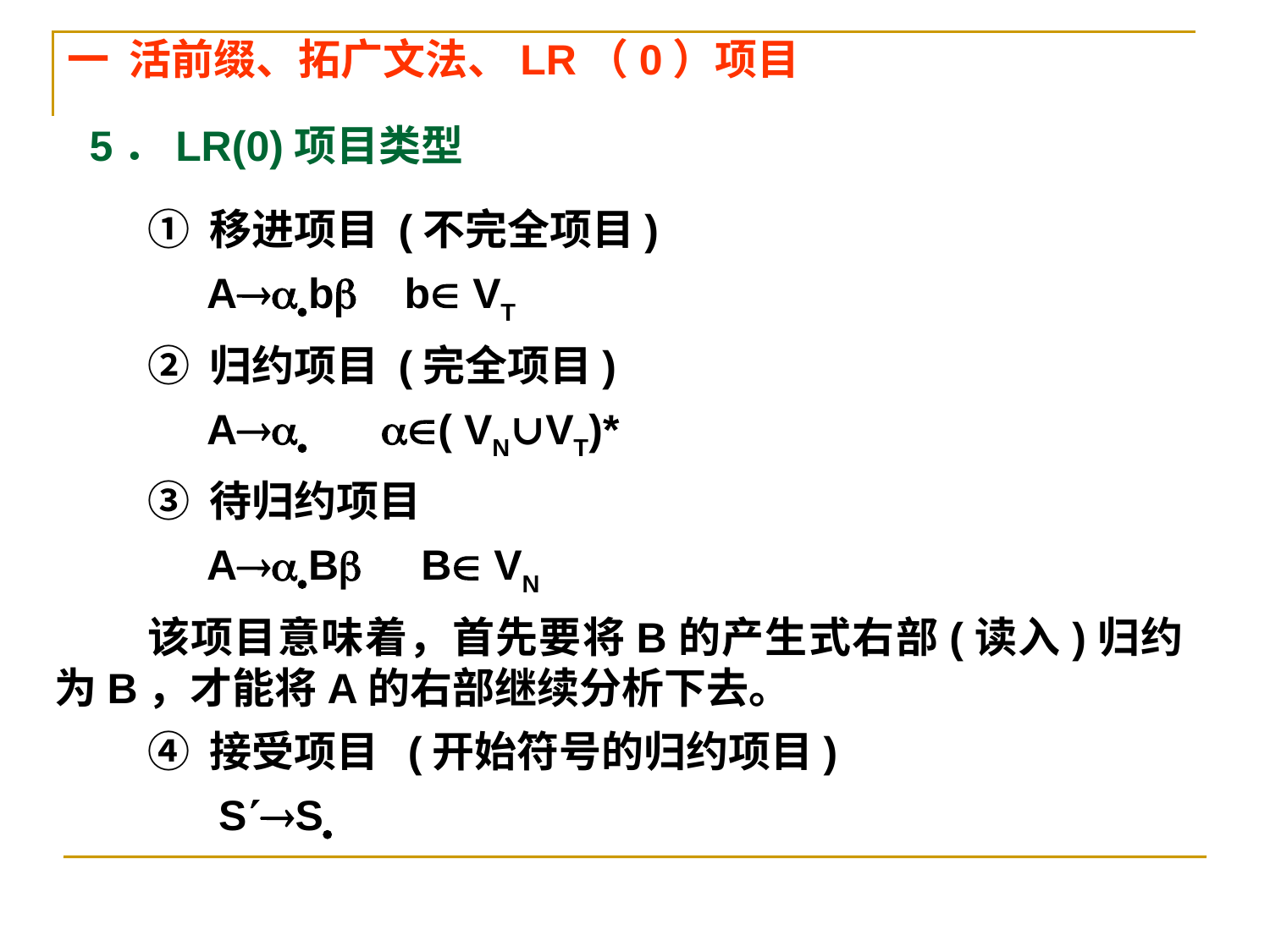

一  活前缀、拓广文法、LR（0）项目
 5．LR(0)项目类型
① 移进项目 (不完全项目)
     A→α•bβ    b∈ VT
② 归约项目 (完全项目)
     A→α•       α∈( VN∪VT)*
③ 待归约项目
     A→α•Bβ     B∈ VN
该项目意味着，首先要将B的产生式右部(读入)归约为B，才能将A的右部继续分析下去。
④ 接受项目  (开始符号的归约项目)
      S′→S•
53